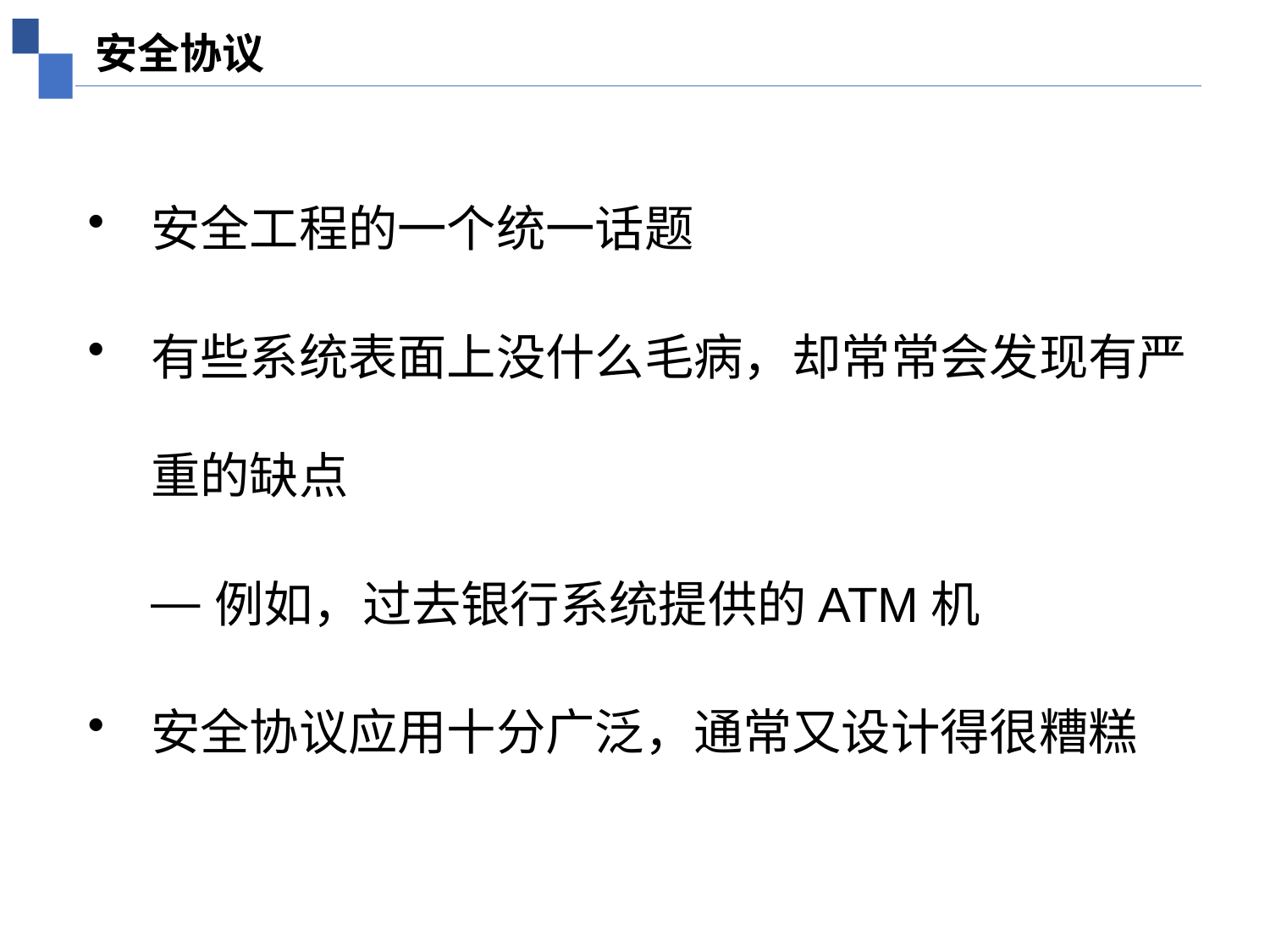

安全协议
安全工程的一个统一话题
有些系统表面上没什么毛病，却常常会发现有严重的缺点
例如，过去银行系统提供的ATM机
安全协议应用十分广泛，通常又设计得很糟糕
7